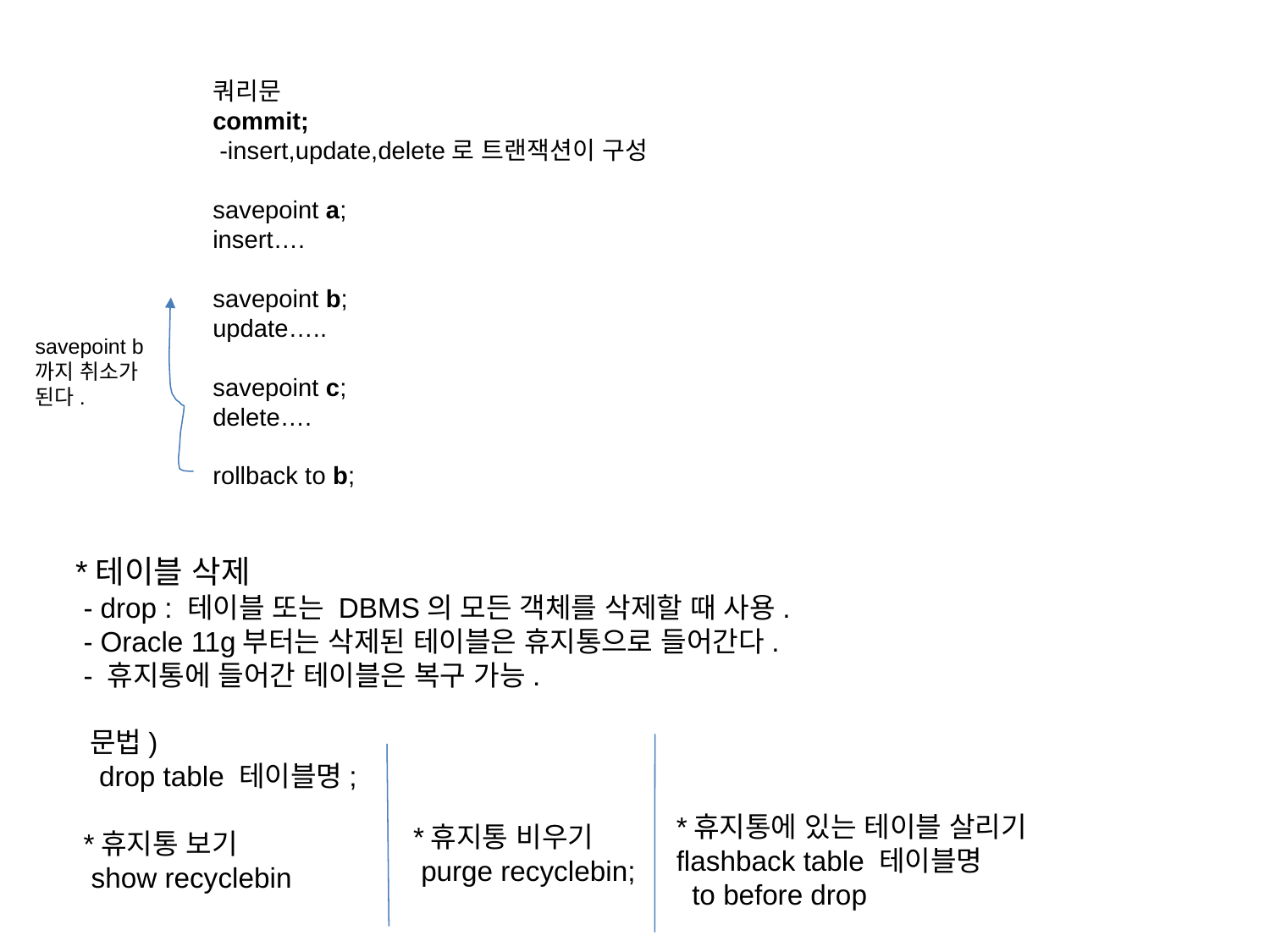

쿼리문
commit;
 -insert,update,delete로 트랜잭션이 구성

savepoint a;
insert….

savepoint b;
update…..

savepoint c;
delete….

rollback to b;

savepoint b
까지 취소가
된다.
*테이블 삭제
 - drop : 테이블 또는 DBMS의 모든 객체를 삭제할 때 사용.
 - Oracle 11g부터는 삭제된 테이블은 휴지통으로 들어간다.
 - 휴지통에 들어간 테이블은 복구 가능.

 문법)
   drop table 테이블명;

 *휴지통 보기
  show recyclebin

*휴지통에 있는 테이블 살리기
flashback table 테이블명
  to before drop
*휴지통 비우기
 purge recyclebin;